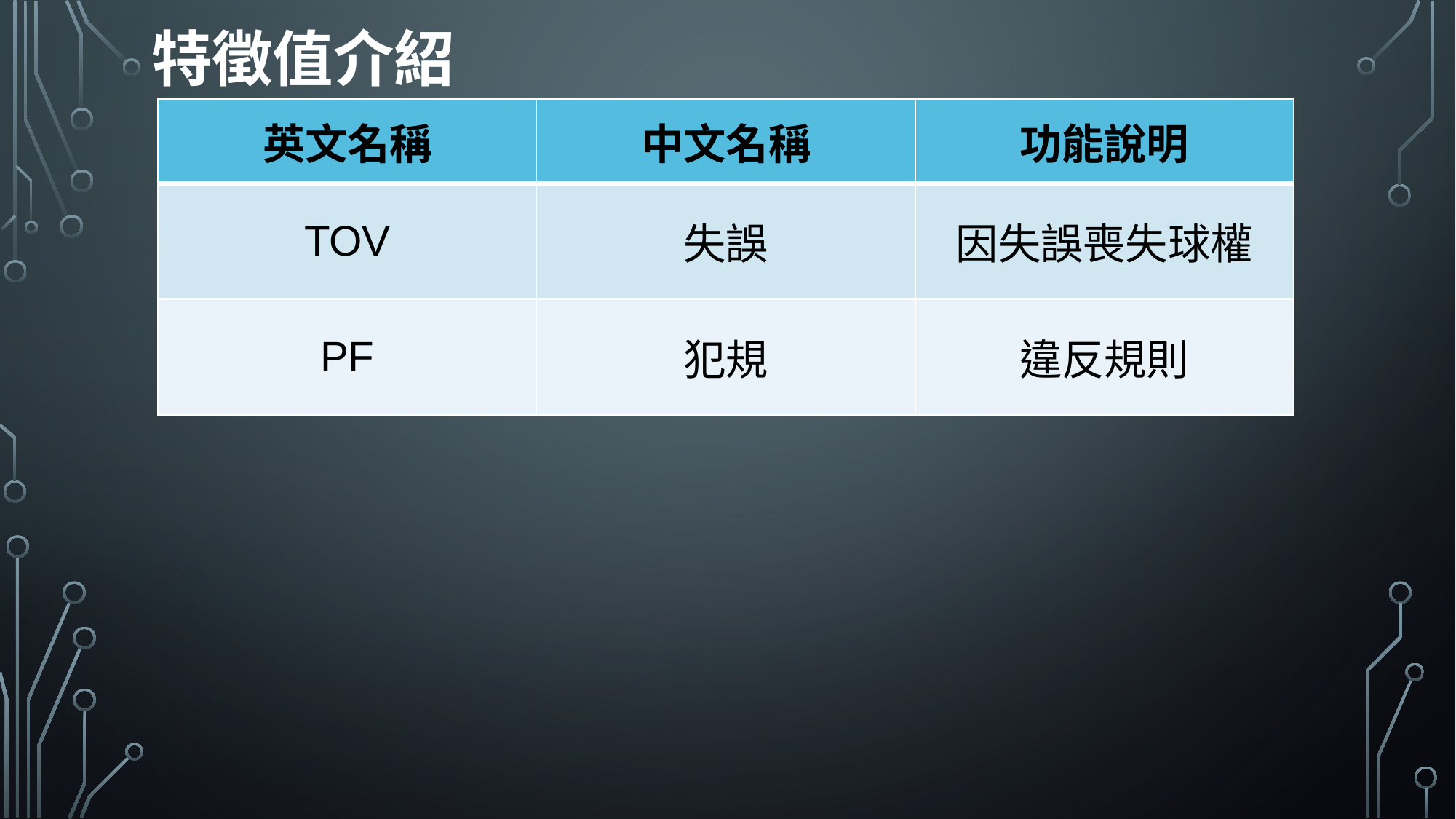

特徵值介紹
| 英文名稱 | 中文名稱 | 功能說明 |
| --- | --- | --- |
| TOV | 失誤 | 因失誤喪失球權 |
| PF | 犯規 | 違反規則 |